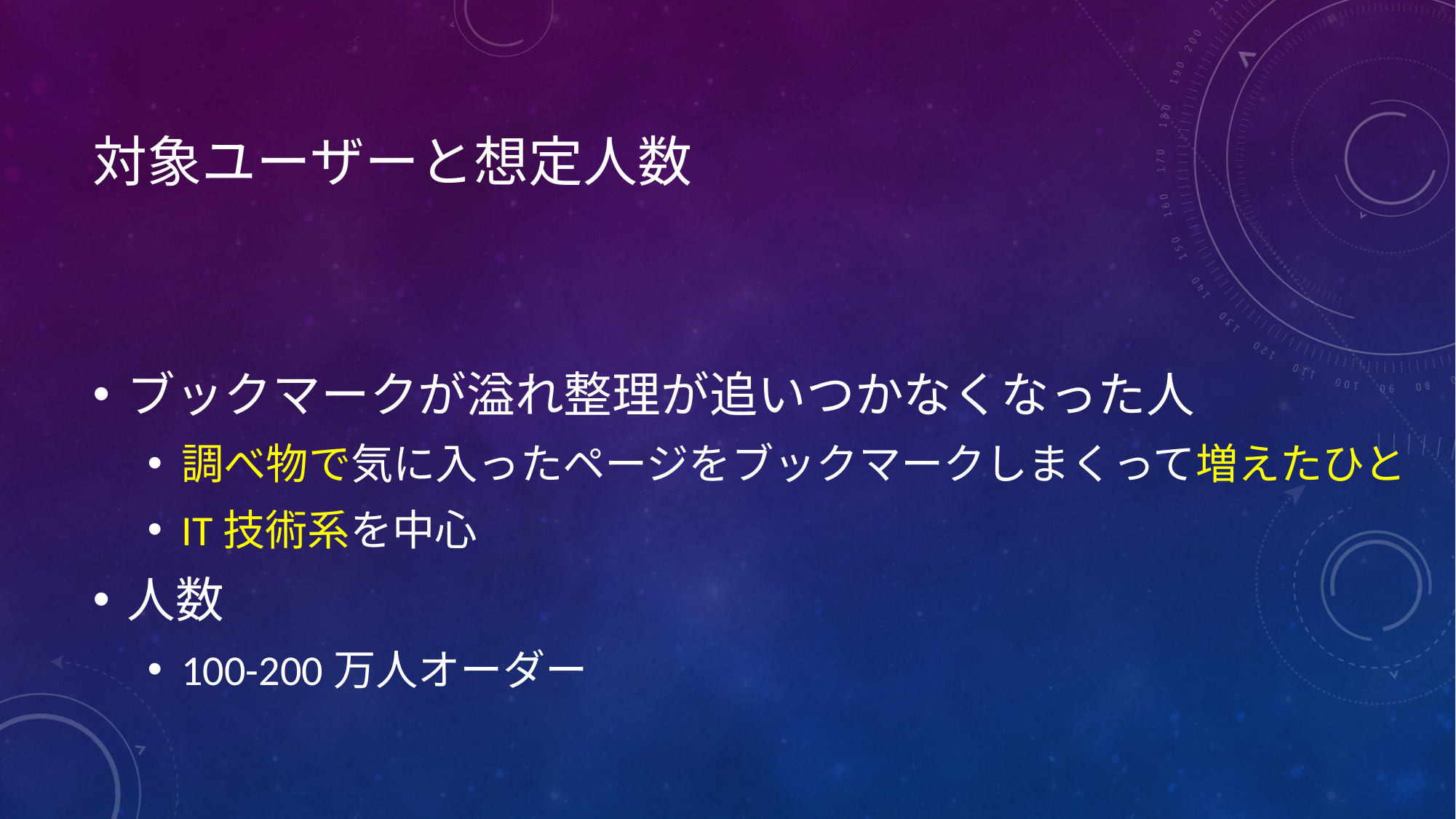

# 対象ユーザーと想定人数
ブックマークが溢れ整理が追いつかなくなった人
調べ物で気に入ったページをブックマークしまくって増えたひと
IT技術系を中心
人数
100-200万人オーダー